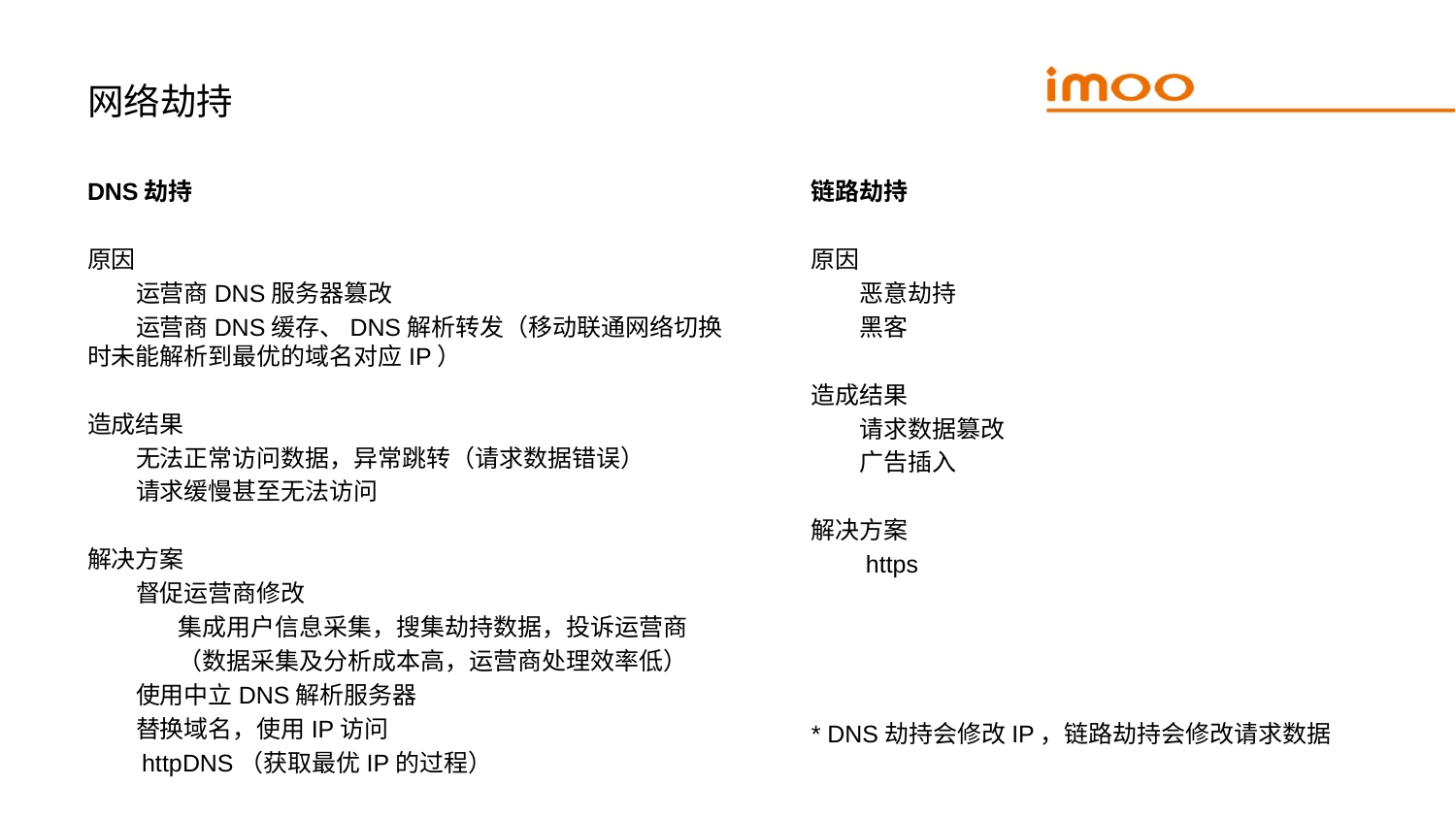

# 网络劫持
DNS劫持

原因
        运营商DNS服务器篡改
        运营商DNS缓存、DNS解析转发（移动联通网络切换时未能解析到最优的域名对应IP）

造成结果
        无法正常访问数据，异常跳转（请求数据错误）
        请求缓慢甚至无法访问

解决方案
        督促运营商修改
                集成用户信息采集，搜集劫持数据，投诉运营商
                （数据采集及分析成本高，运营商处理效率低）
        使用中立DNS解析服务器
        替换域名，使用IP访问
        httpDNS（获取最优IP的过程）
链路劫持

原因
        恶意劫持
        黑客

造成结果
        请求数据篡改
        广告插入

解决方案
        https

* DNS劫持会修改IP，链路劫持会修改请求数据